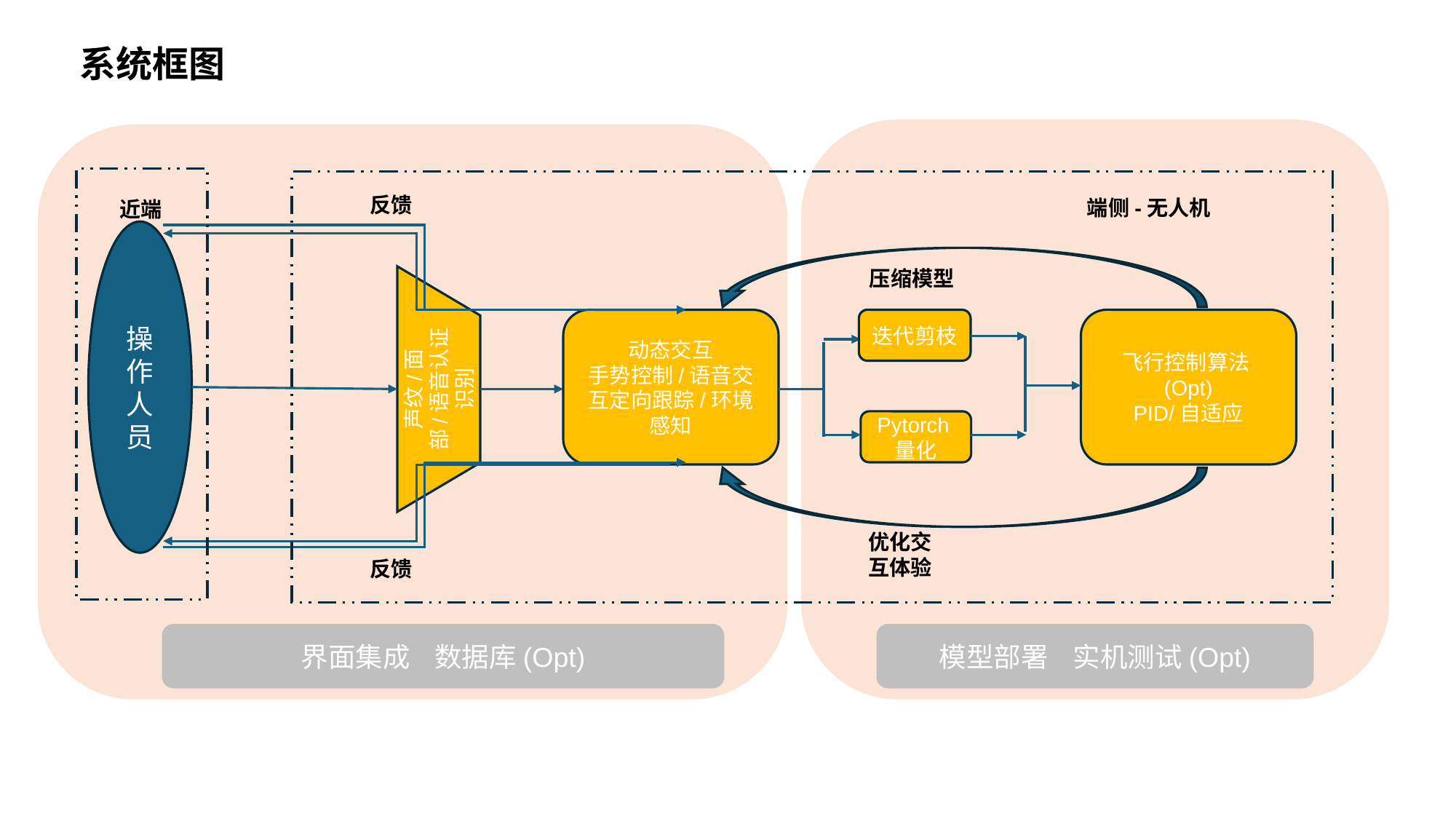

系统框图

操作人员
动态交互
手势控制/语音交互定向跟踪/环境感知
迭代剪枝
飞行控制算法(Opt)
PID/自适应
声纹/面部/语音认证识别
Pytorch量化
反馈
端侧-无人机
压缩模型
界面集成    数据库(Opt)
模型部署    实机测试(Opt)
近端
反馈

优化交互体验